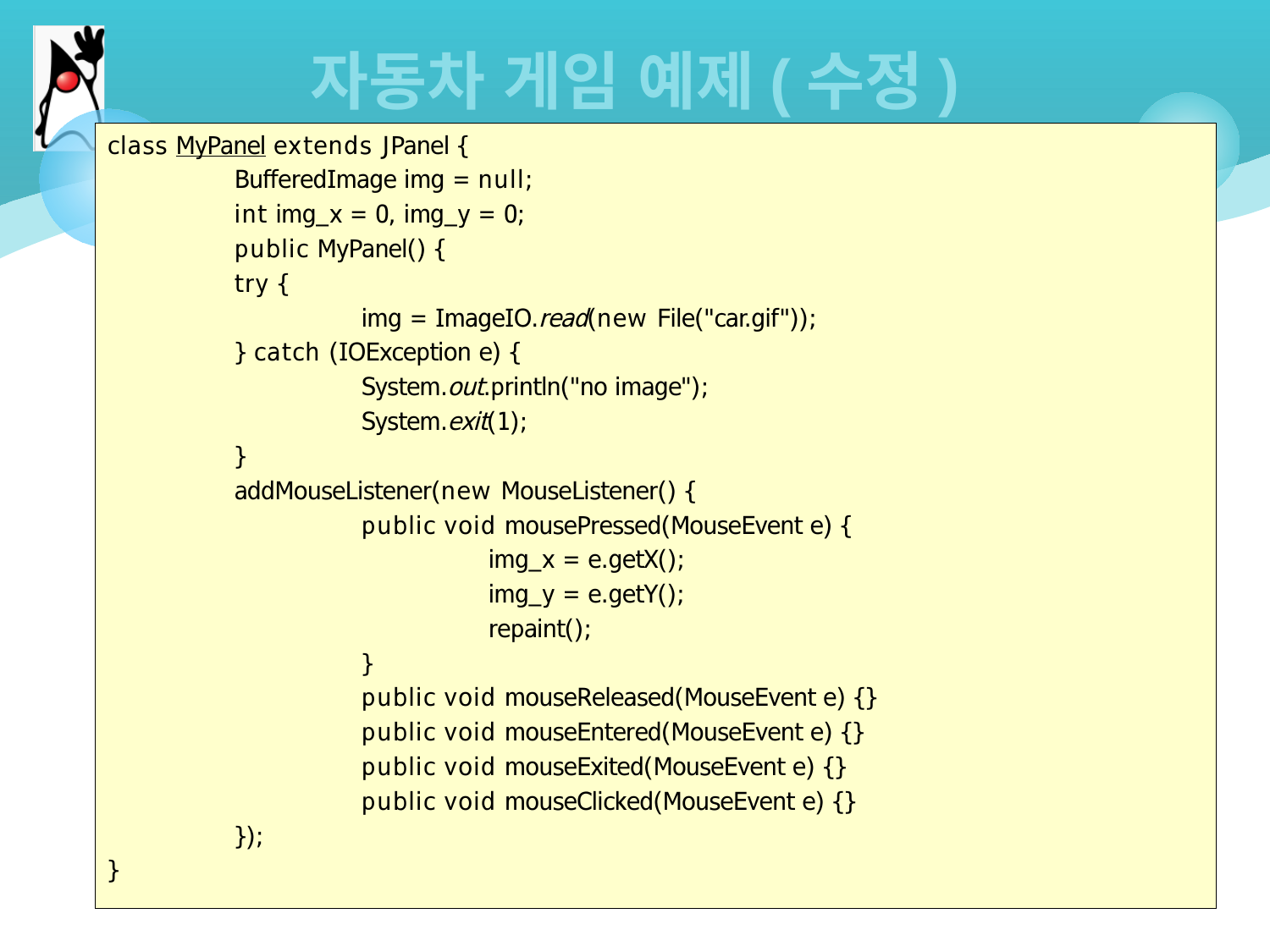

# 자동차 게임 예제(수정)
class MyPanel extends JPanel {
	BufferedImage img = null;
	int img_x = 0, img_y = 0;
	public MyPanel() {
	try {
		img = ImageIO.read(new File("car.gif"));
	} catch (IOException e) {
		System.out.println("no image");
		System.exit(1);
	}
	addMouseListener(new MouseListener() {
		public void mousePressed(MouseEvent e) {
			img_x = e.getX();
			img_y = e.getY();
			repaint();
		}
		public void mouseReleased(MouseEvent e) {}
		public void mouseEntered(MouseEvent e) {}
		public void mouseExited(MouseEvent e) {}
		public void mouseClicked(MouseEvent e) {}
	});
}